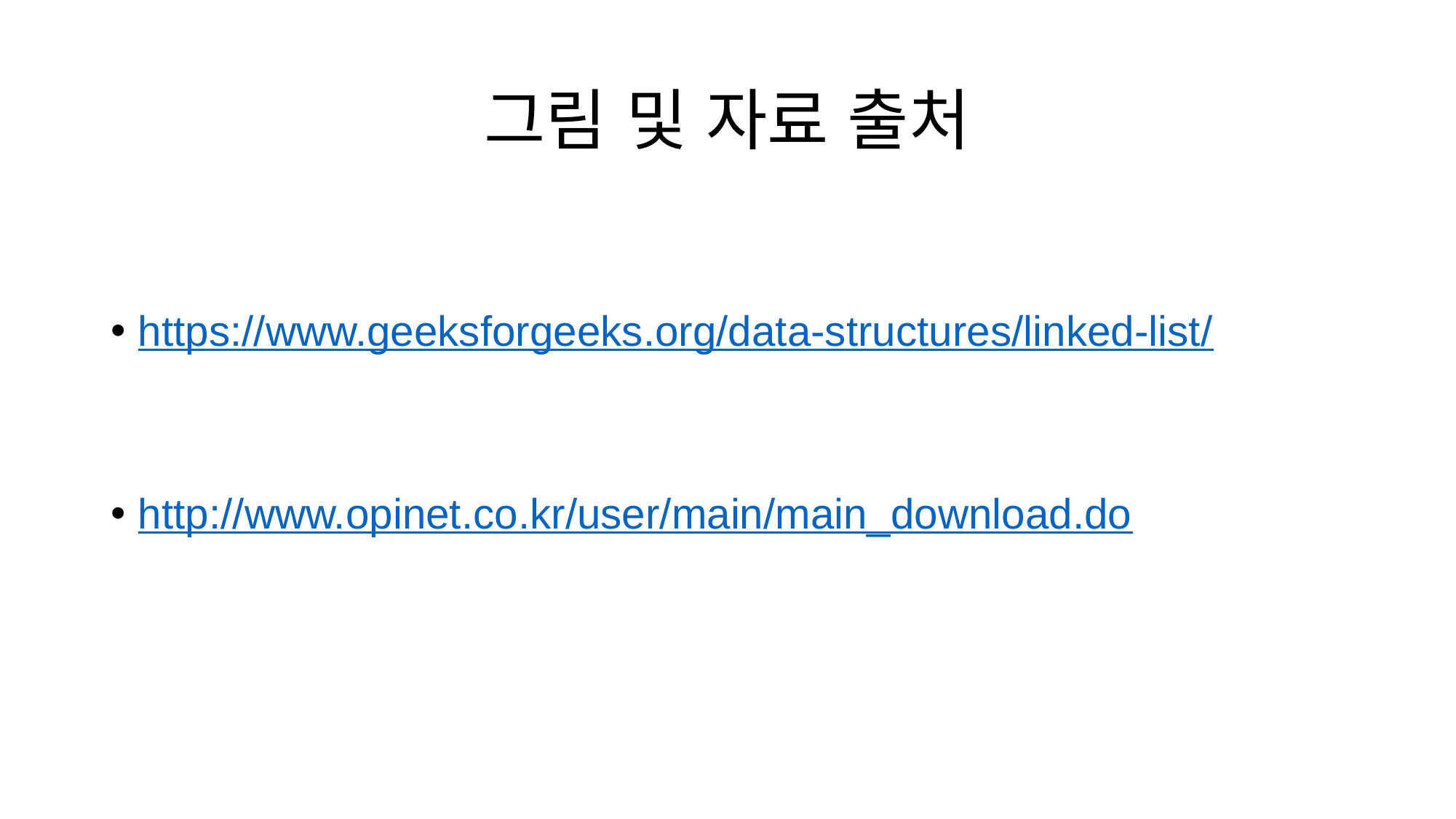

# 그림 및 자료 출처
https://www.geeksforgeeks.org/data-structures/linked-list/

http://www.opinet.co.kr/user/main/main_download.do